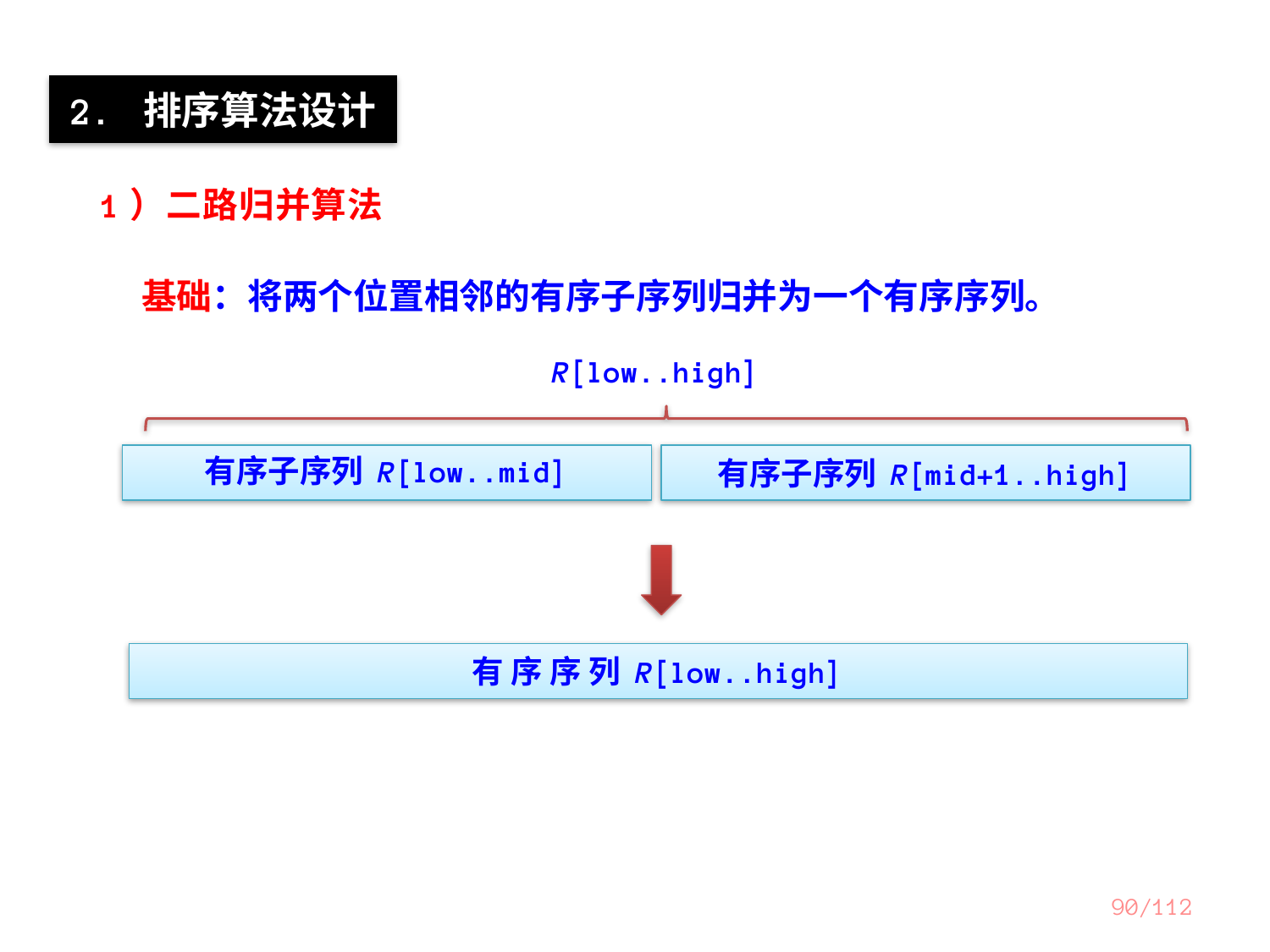

2. 排序算法设计
1）二路归并算法
基础：将两个位置相邻的有序子序列归并为一个有序序列。

R[low..high]
有序子序列 R[mid+1..high]
有序子序列 R[low..mid]

有 序 序 列 R[low..high]
90/112